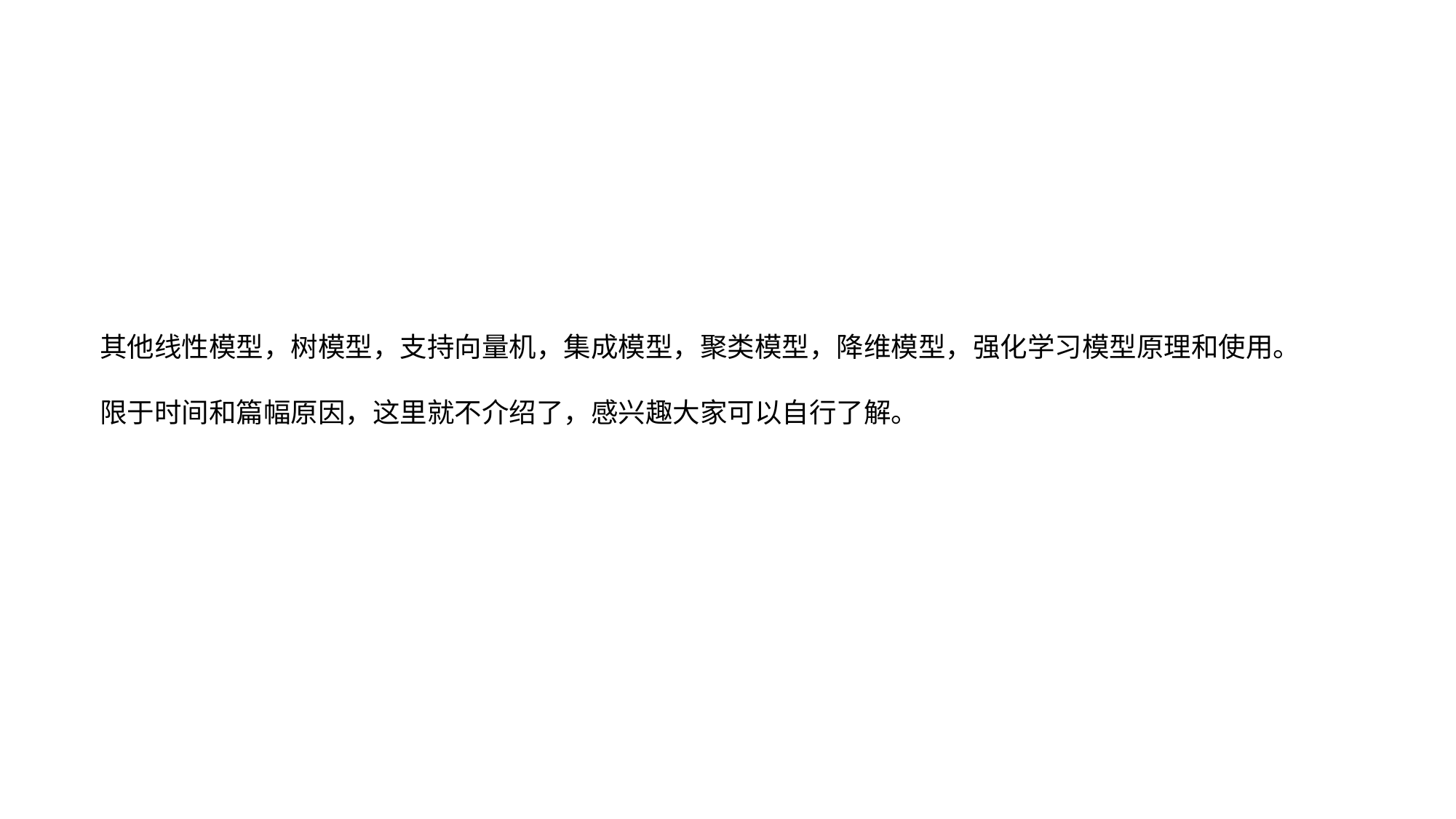

其他线性模型，树模型，支持向量机，集成模型，聚类模型，降维模型，强化学习模型原理和使用。

限于时间和篇幅原因，这里就不介绍了，感兴趣大家可以自行了解。